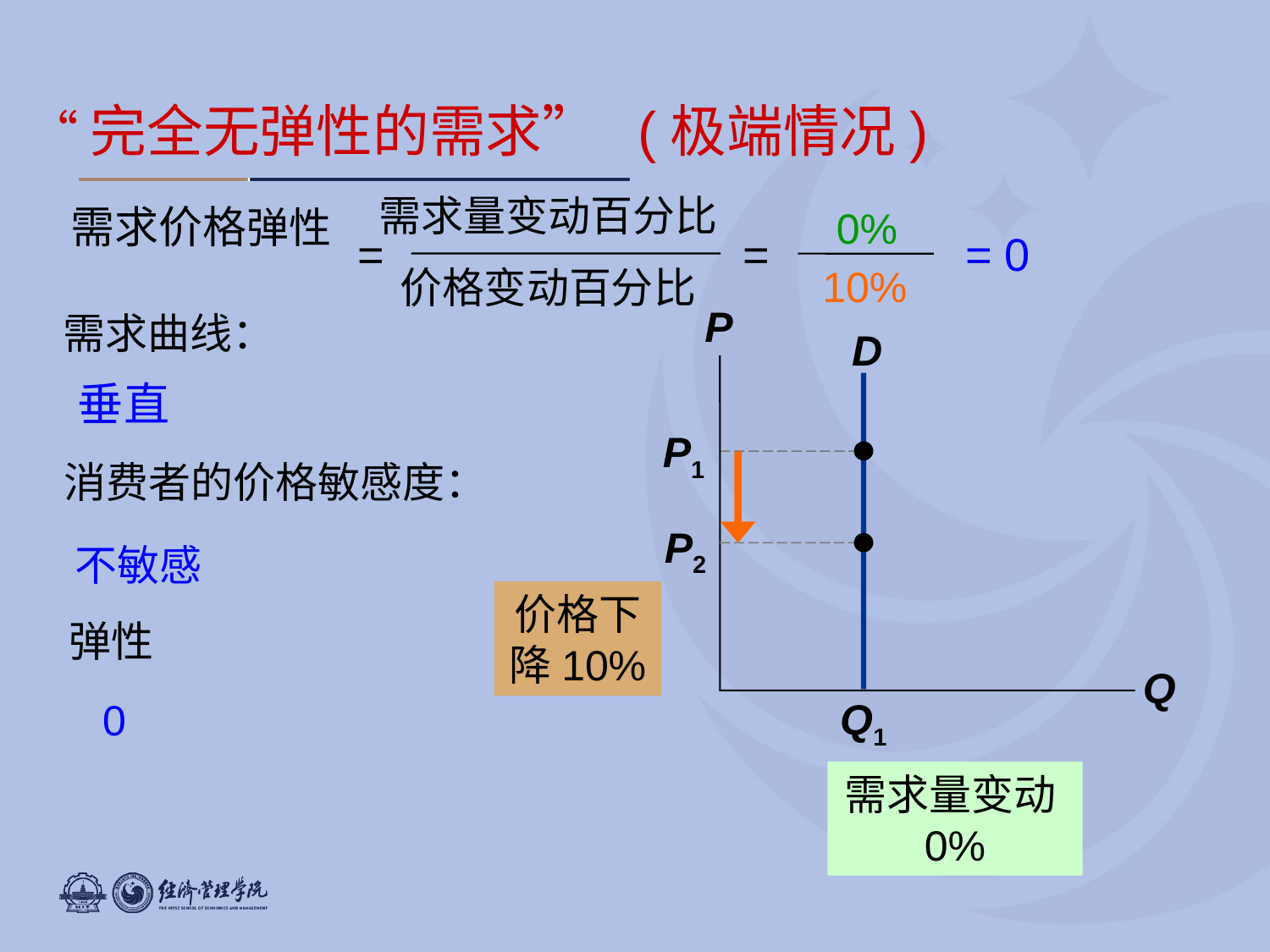

0
“完全无弹性的需求”  (极端情况)
需求量变动百分比
价格变动百分比
需求价格弹性
=
=

0%
= 0
10%
P

Q
需求曲线：
D

垂直
P1

Q1

消费者的价格敏感度：

P2

不敏感
价格下降10%
弹性
0
需求量变动  0%